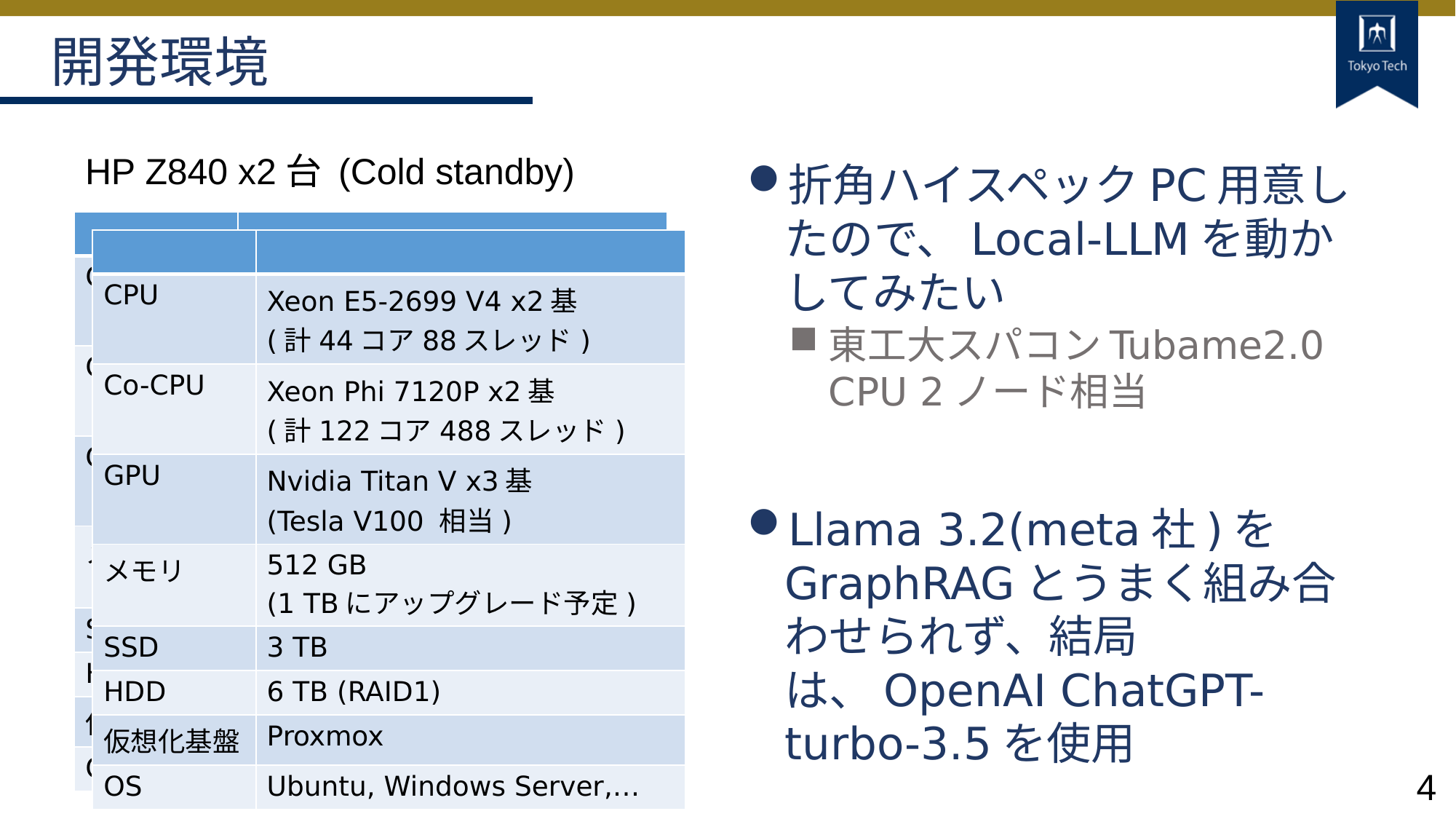

# 開発環境
HP Z840 x2台 (Cold standby)
折角ハイスペックPC用意したので、Local-LLMを動かしてみたい
東工大スパコンTubame2.0 CPU 2ノード相当

Llama 3.2(meta社)をGraphRAGとうまく組み合わせられず、結局は、OpenAI ChatGPT-turbo-3.5を使用
|  |  |
| --- | --- |
| CPU | Xeon E5-2699 V4 x2基 (計44コア88スレッド) |
| Co-CPU | Xeon Phi 7120P x2基 (計122コア488スレッド) |
| GPU | Nvidia Titan V x3基 (Tesla V100 相当) |
| メモリ | 512 GB (1 TBにアップグレード予定) |
| SSD | 2.5 TB |
| HDD | 6 TB (RAID1) |
| 仮想化基盤 | Proxmox |
| OS | Ubuntu, Windows Server,… |
|  |  |
| --- | --- |
| CPU | Xeon E5-2699 V4 x2基 (計44コア88スレッド) |
| Co-CPU | Xeon Phi 7120P x2基 (計122コア488スレッド) |
| GPU | Nvidia Titan V x3基 (Tesla V100 相当) |
| メモリ | 512 GB (1 TBにアップグレード予定) |
| SSD | 3 TB |
| HDD | 6 TB (RAID1) |
| 仮想化基盤 | Proxmox |
| OS | Ubuntu, Windows Server,… |